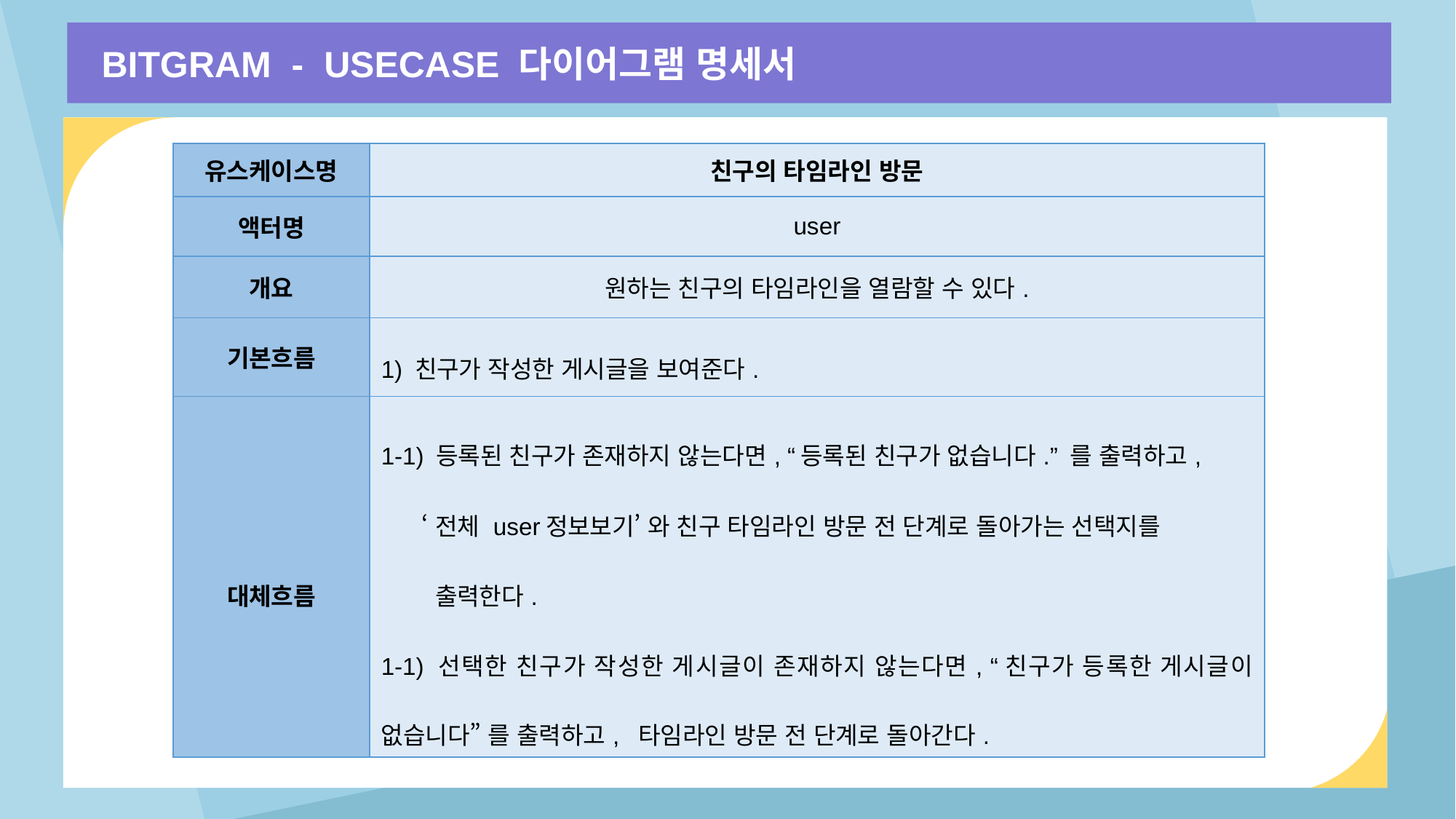

BITGRAM  -  USECASE 다이어그램 명세서

| 유스케이스명 | 친구의 타임라인 방문 |
| --- | --- |
| 액터명 | user |
| 개요 | 원하는 친구의 타임라인을 열람할 수 있다. |
| 기본흐름 | 1) 친구가 작성한 게시글을 보여준다. |
| 대체흐름 | 1-1) 등록된 친구가 존재하지 않는다면, “등록된 친구가 없습니다.” 를 출력하고, ‘전체 user정보보기’ 와 친구 타임라인 방문 전 단계로 돌아가는 선택지를 출력한다. 1-1) 선택한 친구가 작성한 게시글이 존재하지 않는다면, “친구가 등록한 게시글이 없습니다” 를 출력하고, 타임라인 방문 전 단계로 돌아간다. |